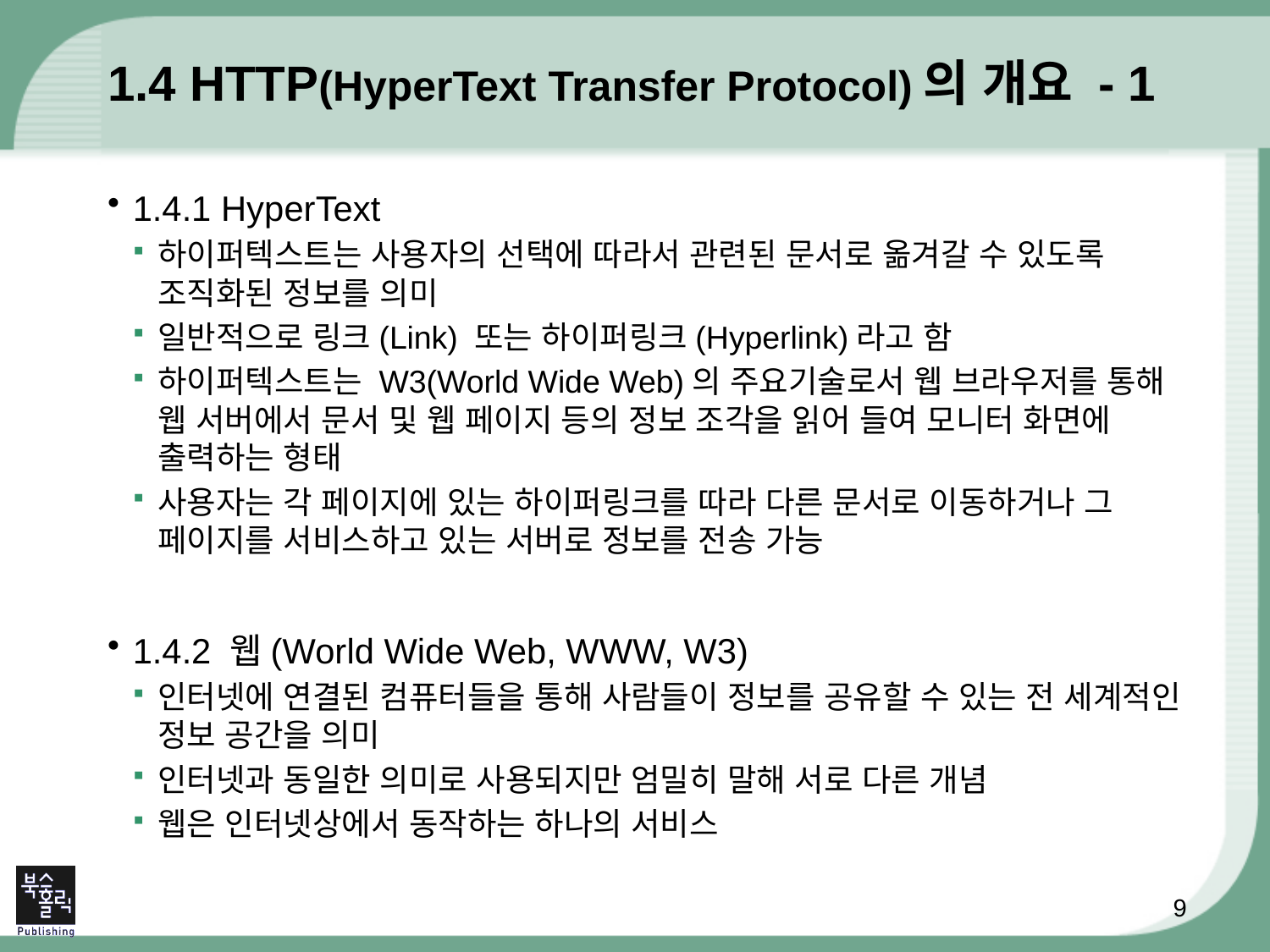

# 1.4 HTTP(HyperText Transfer Protocol)의 개요 - 1
1.4.1 HyperText
하이퍼텍스트는 사용자의 선택에 따라서 관련된 문서로 옮겨갈 수 있도록 조직화된 정보를 의미
일반적으로 링크(Link) 또는 하이퍼링크(Hyperlink)라고 함
하이퍼텍스트는 W3(World Wide Web)의 주요기술로서 웹 브라우저를 통해 웹 서버에서 문서 및 웹 페이지 등의 정보 조각을 읽어 들여 모니터 화면에 출력하는 형태
사용자는 각 페이지에 있는 하이퍼링크를 따라 다른 문서로 이동하거나 그 페이지를 서비스하고 있는 서버로 정보를 전송 가능

1.4.2 웹(World Wide Web, WWW, W3)
인터넷에 연결된 컴퓨터들을 통해 사람들이 정보를 공유할 수 있는 전 세계적인 정보 공간을 의미
인터넷과 동일한 의미로 사용되지만 엄밀히 말해 서로 다른 개념
웹은 인터넷상에서 동작하는 하나의 서비스
9